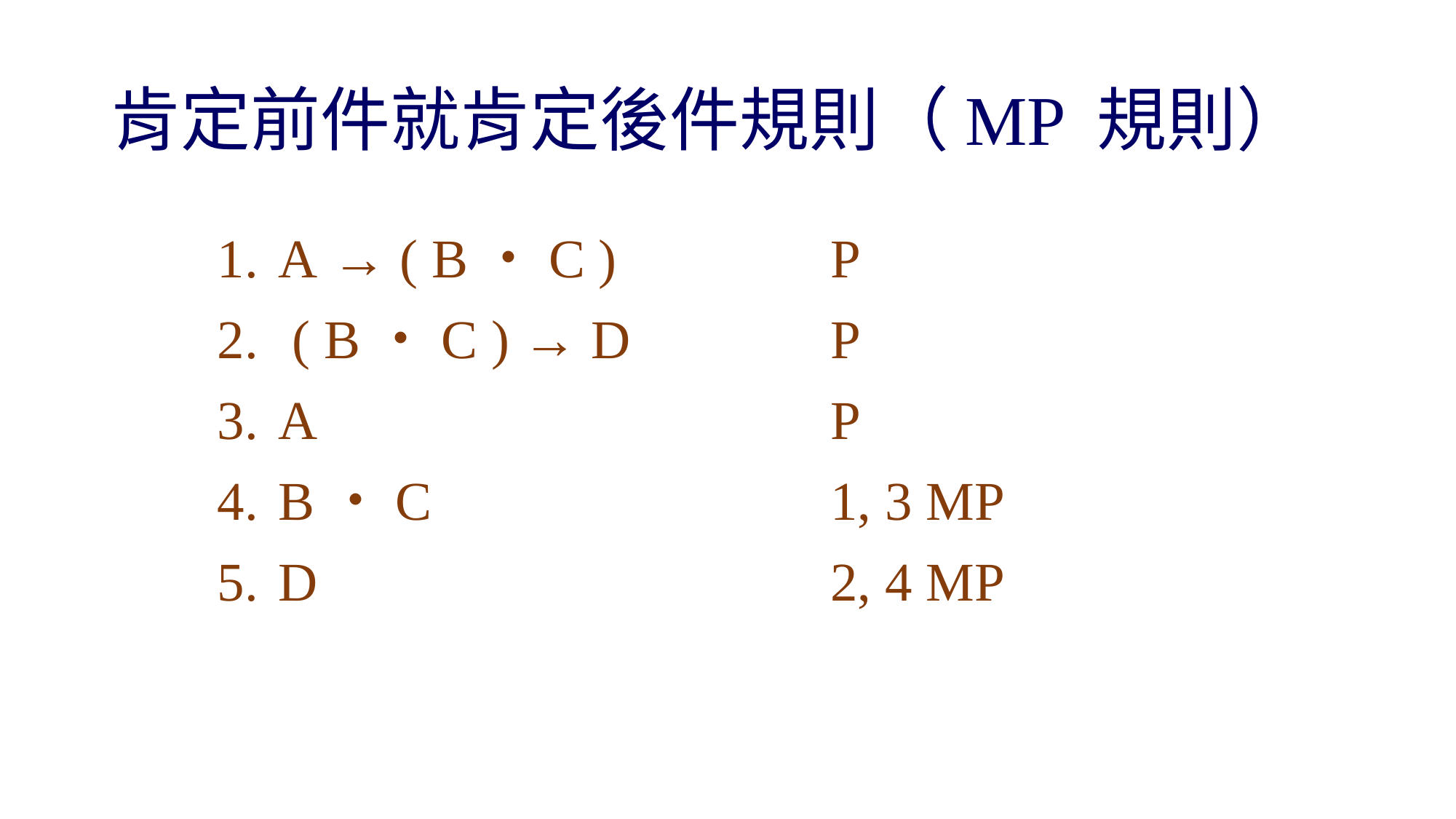

# 肯定前件就肯定後件規則（MP 規則）
A → ( B・C )
 ( B・C ) → D
A
B・C
D
P
P
P
1, 3 MP
2, 4 MP